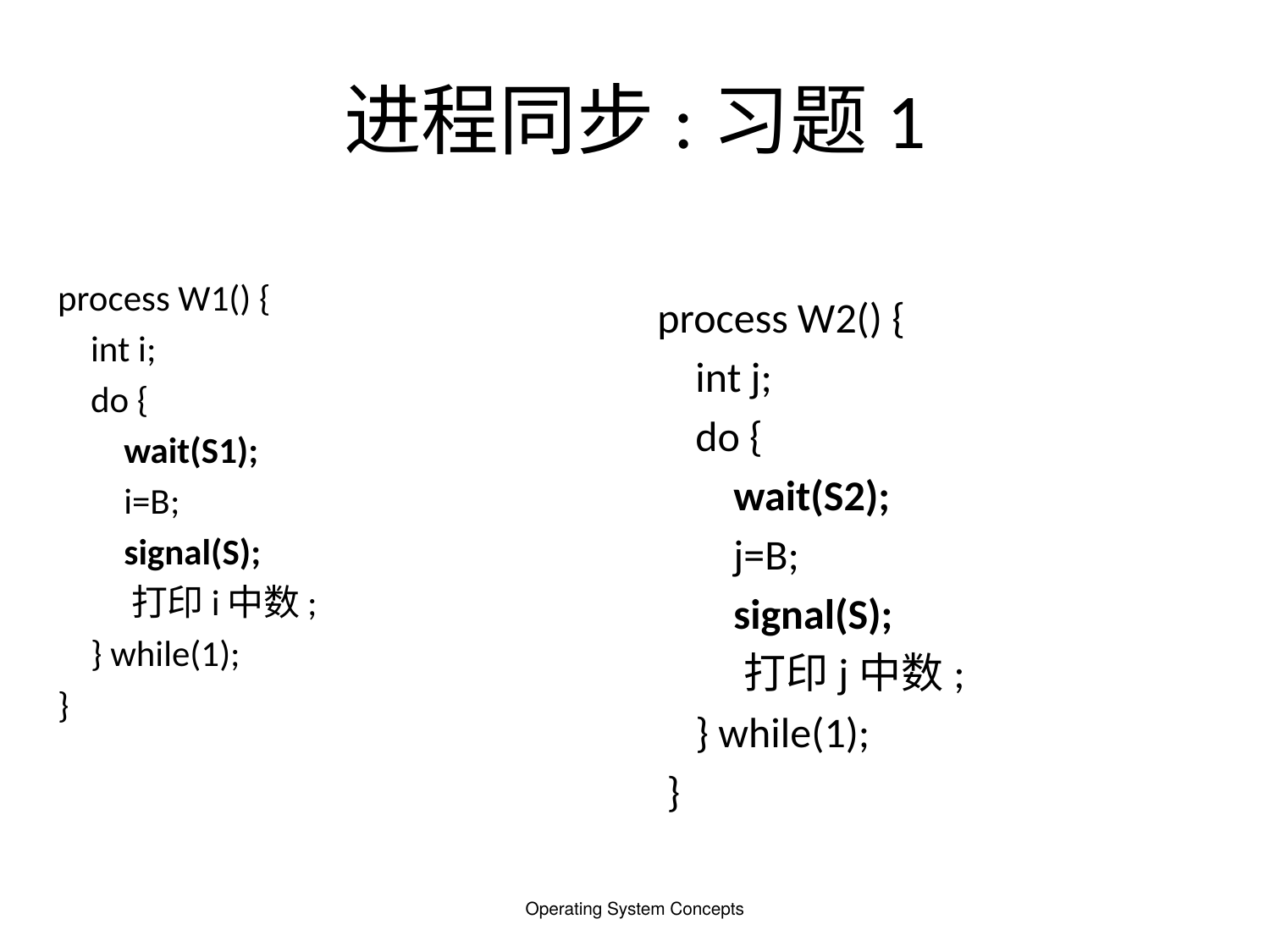

# 进程同步:习题1

process W1() {
    int i;
    do {
        wait(S1);
        i=B;
        signal(S);
        打印i中数;
    } while(1);
}

process W2() {
    int j;
    do {
        wait(S2);
        j=B;
        signal(S);
        打印j中数;
    } while(1);
 }
Operating System Concepts